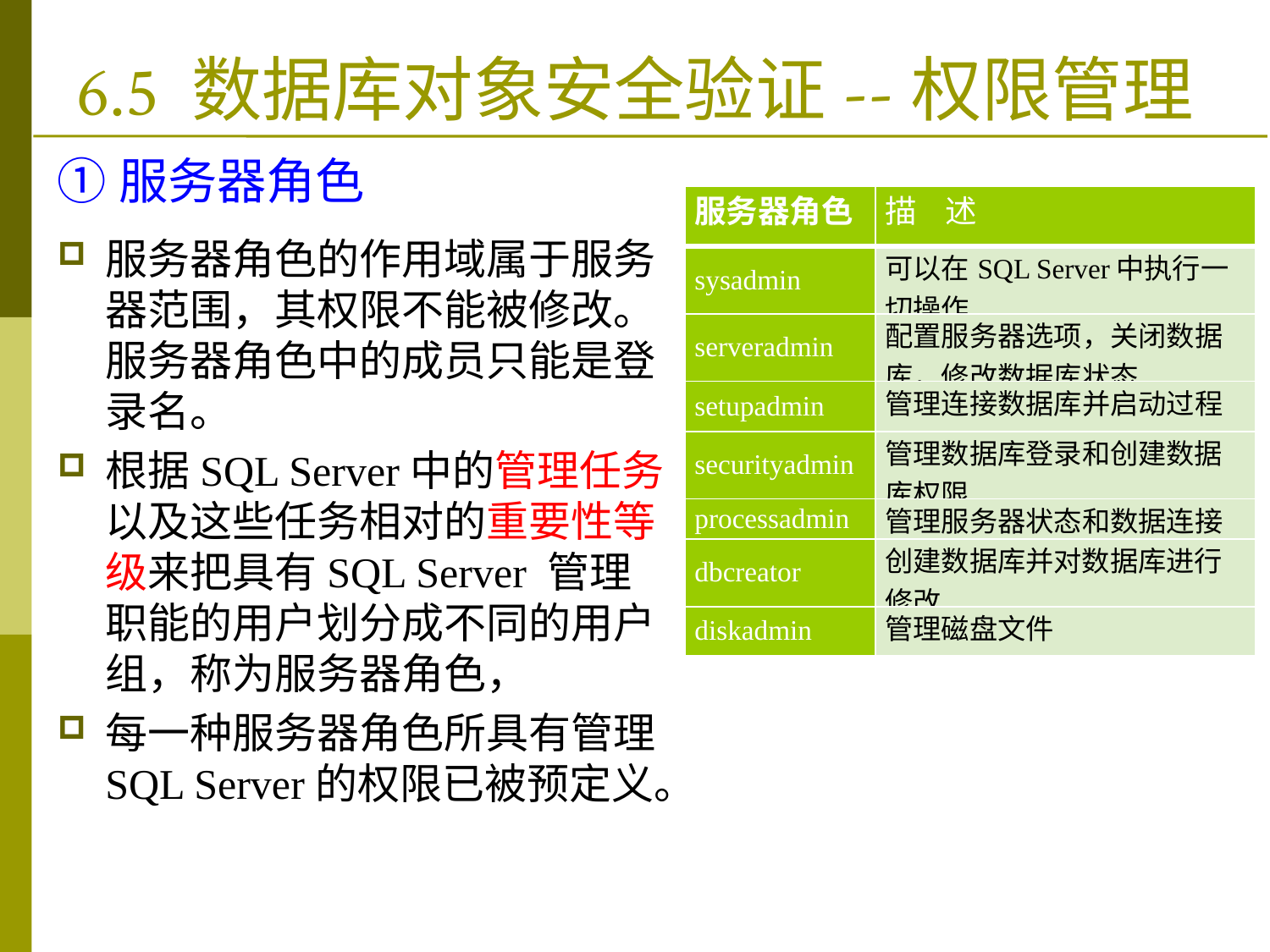

# 6.5 数据库对象安全验证--权限管理
①服务器角色
| 服务器角色 | 描 述 |
| --- | --- |
| sysadmin | 可以在SQL Server中执行一切操作 |
| serveradmin | 配置服务器选项，关闭数据库，修改数据库状态 |
| setupadmin | 管理连接数据库并启动过程 |
| securityadmin | 管理数据库登录和创建数据库权限 |
| processadmin | 管理服务器状态和数据连接 |
| dbcreator | 创建数据库并对数据库进行修改 |
| diskadmin | 管理磁盘文件 |
服务器角色的作用域属于服务器范围，其权限不能被修改。服务器角色中的成员只能是登录名。
根据SQL Server中的管理任务以及这些任务相对的重要性等级来把具有SQL Server 管理职能的用户划分成不同的用户组，称为服务器角色，
每一种服务器角色所具有管理SQL Server的权限已被预定义。